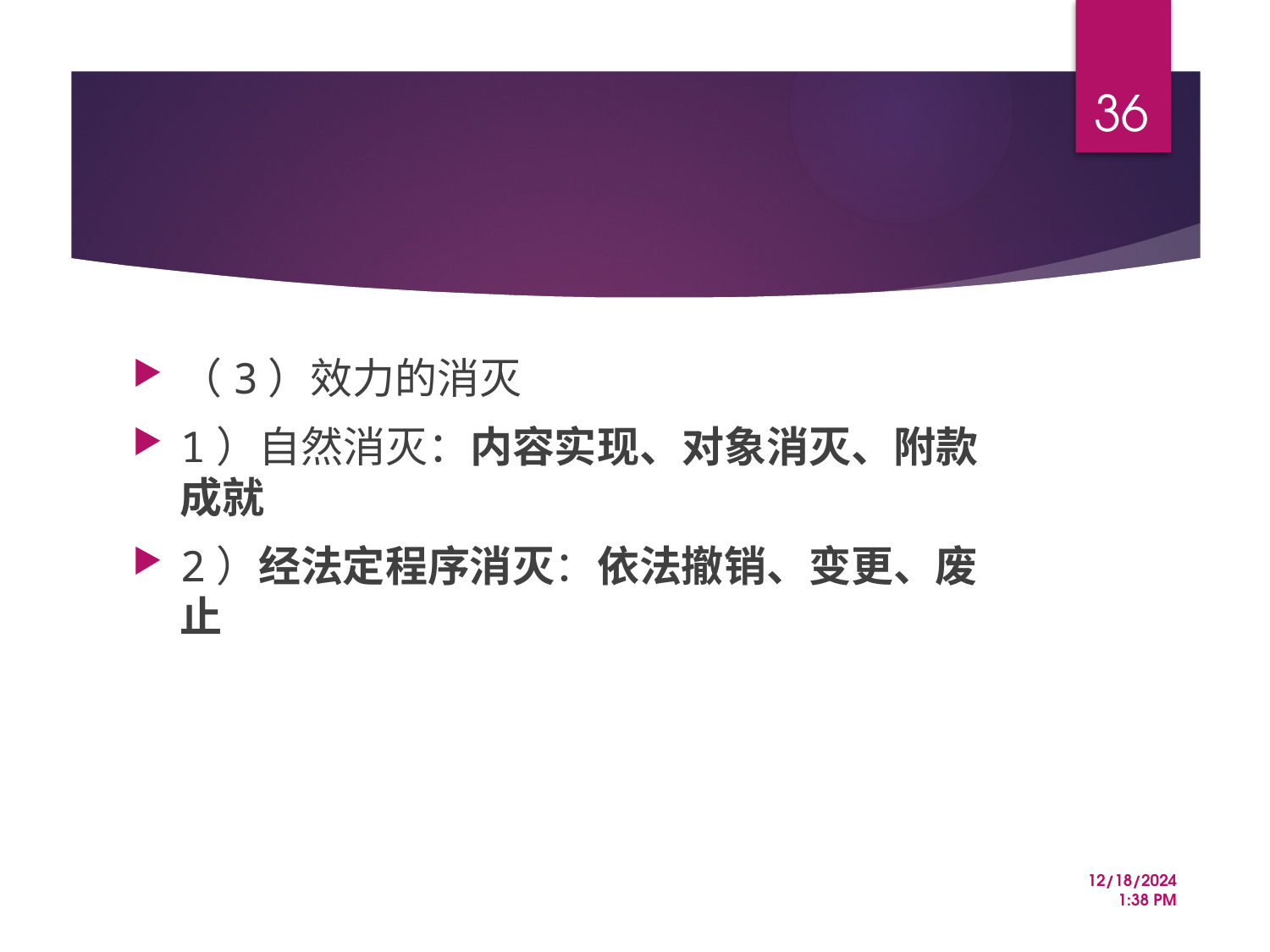

36
#
（3）效力的消灭
1）自然消灭：内容实现、对象消灭、附款成就
2）经法定程序消灭：依法撤销、变更、废止

12/18/2024 1:38 PM